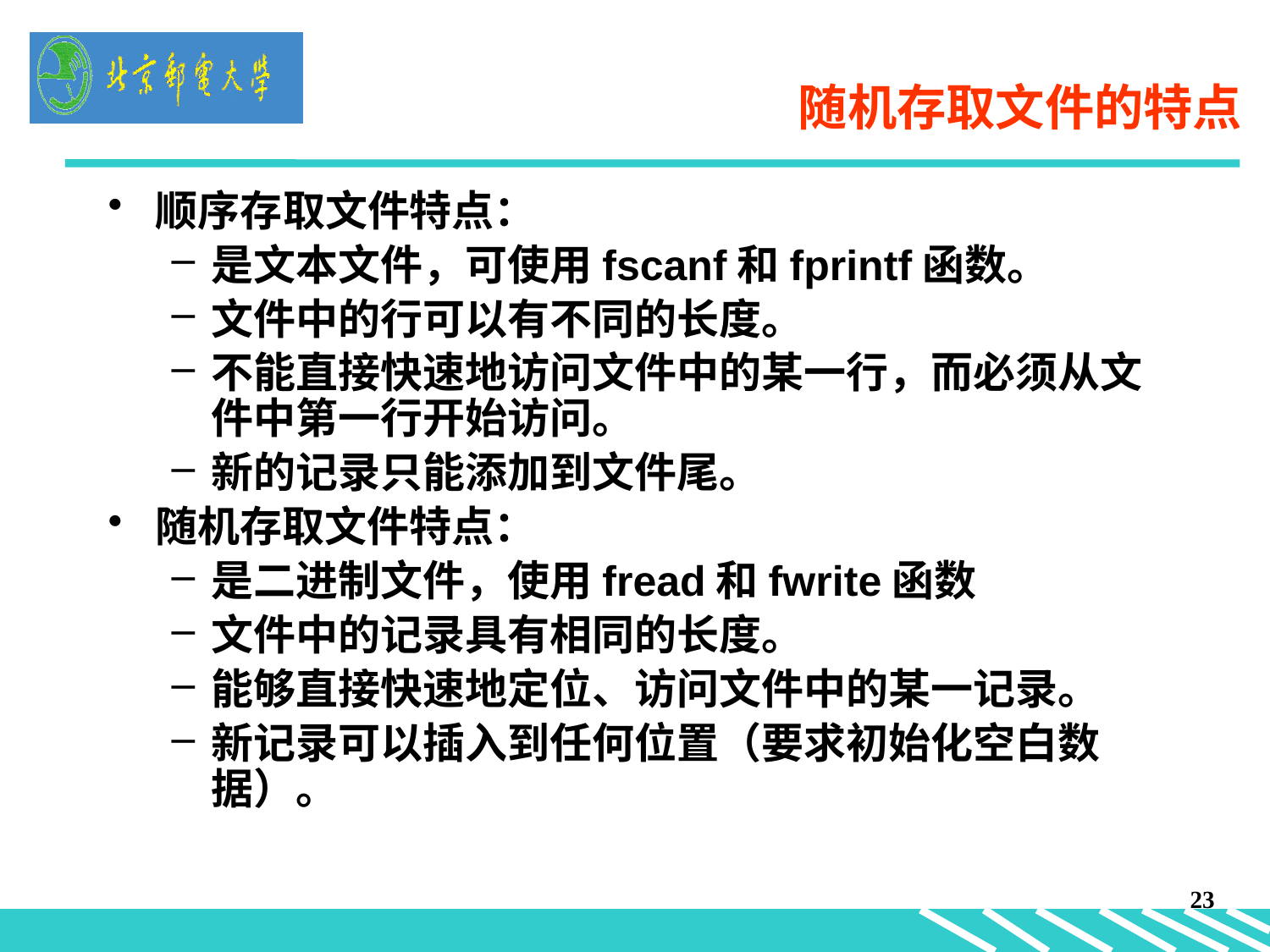

# 随机存取文件的特点
顺序存取文件特点：
是文本文件，可使用fscanf和fprintf函数。
文件中的行可以有不同的长度。
不能直接快速地访问文件中的某一行，而必须从文件中第一行开始访问。
新的记录只能添加到文件尾。
随机存取文件特点：
是二进制文件，使用fread和fwrite函数
文件中的记录具有相同的长度。
能够直接快速地定位、访问文件中的某一记录。
新记录可以插入到任何位置（要求初始化空白数据）。
23